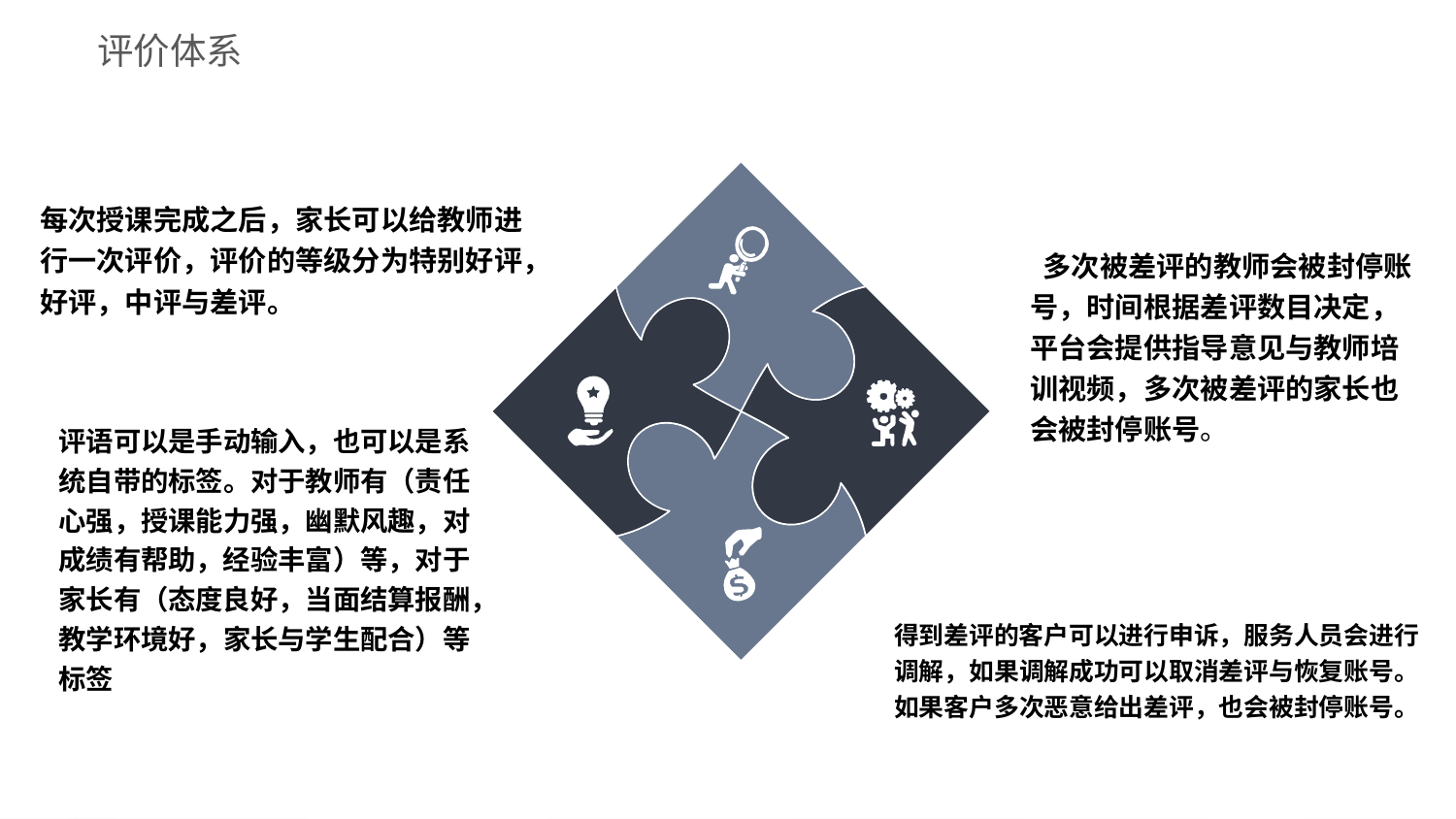

评价体系

每次授课完成之后，家长可以给教师进行一次评价，评价的等级分为特别好评，好评，中评与差评。

 多次被差评的教师会被封停账号，时间根据差评数目决定，平台会提供指导意见与教师培训视频，多次被差评的家长也会被封停账号。

评语可以是手动输入，也可以是系统自带的标签。对于教师有（责任心强，授课能力强，幽默风趣，对成绩有帮助，经验丰富）等，对于家长有（态度良好，当面结算报酬，教学环境好，家长与学生配合）等标签

得到差评的客户可以进行申诉，服务人员会进行调解，如果调解成功可以取消差评与恢复账号。如果客户多次恶意给出差评，也会被封停账号。